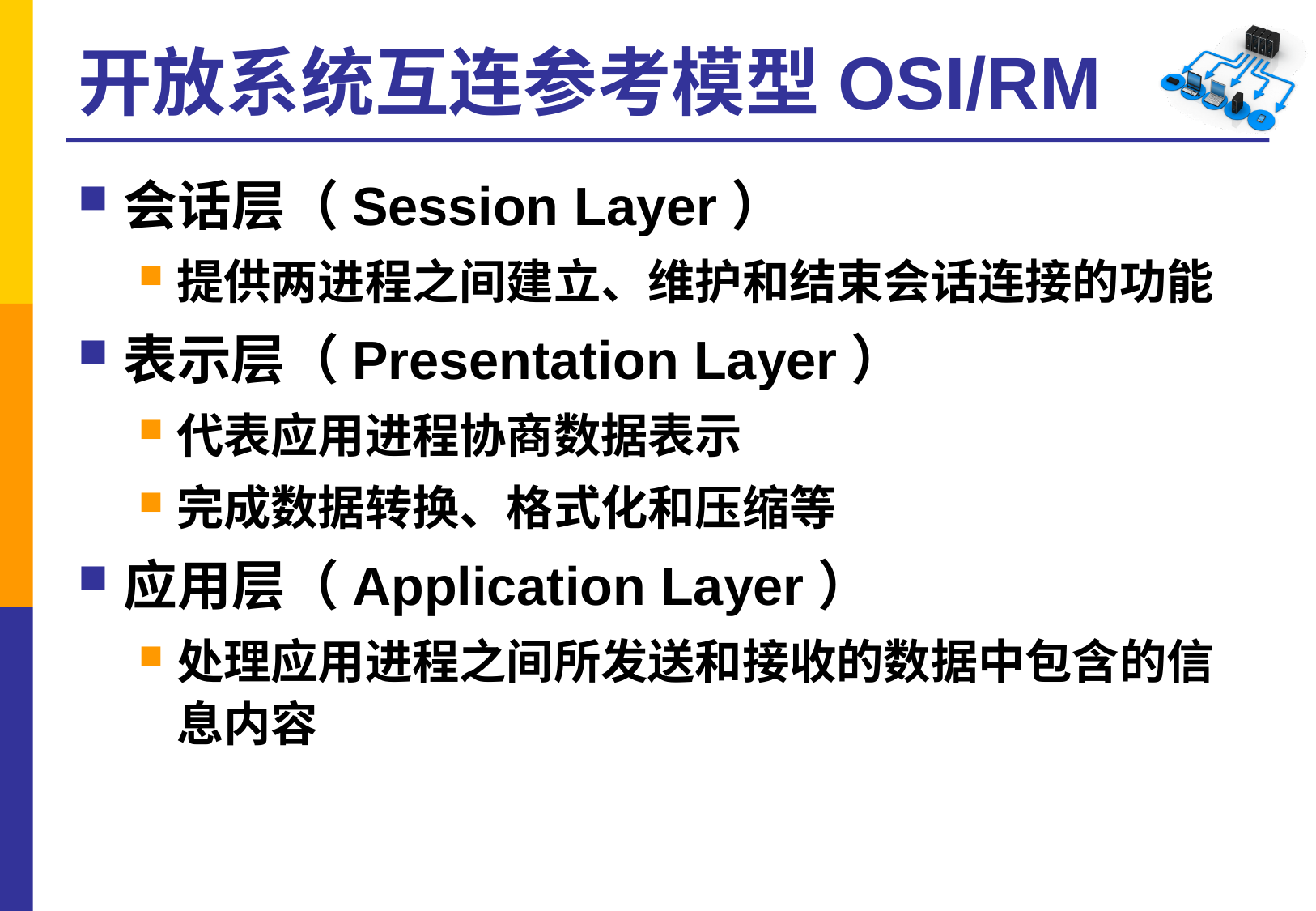

# 开放系统互连参考模型OSI/RM
会话层（Session Layer）
提供两进程之间建立、维护和结束会话连接的功能
表示层（Presentation Layer）
代表应用进程协商数据表示
完成数据转换、格式化和压缩等
应用层（Application Layer）
处理应用进程之间所发送和接收的数据中包含的信息内容